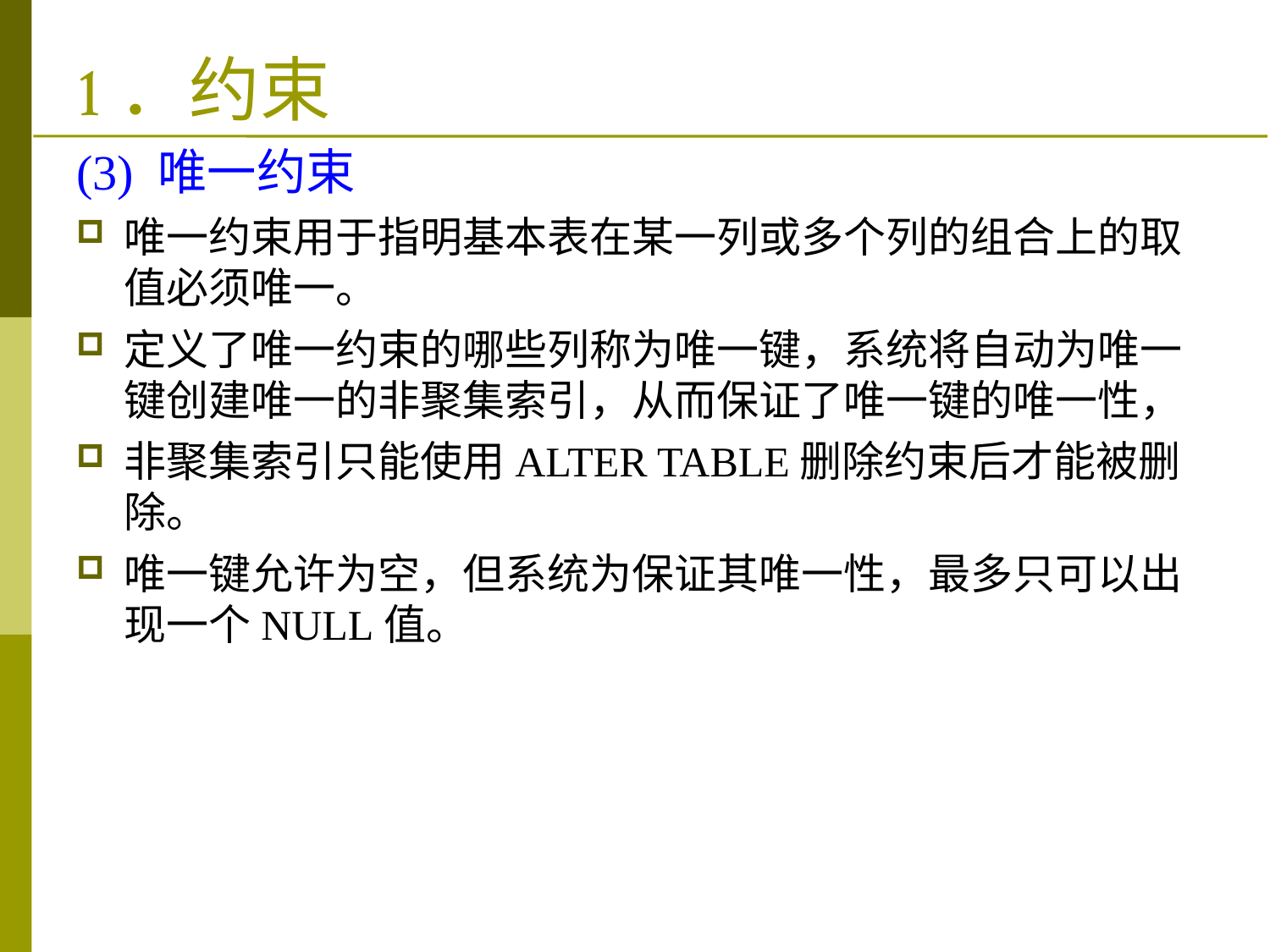

# 1．约束
(3) 唯一约束
唯一约束用于指明基本表在某一列或多个列的组合上的取值必须唯一。
定义了唯一约束的哪些列称为唯一键，系统将自动为唯一键创建唯一的非聚集索引，从而保证了唯一键的唯一性，
非聚集索引只能使用ALTER TABLE删除约束后才能被删除。
唯一键允许为空，但系统为保证其唯一性，最多只可以出现一个NULL值。